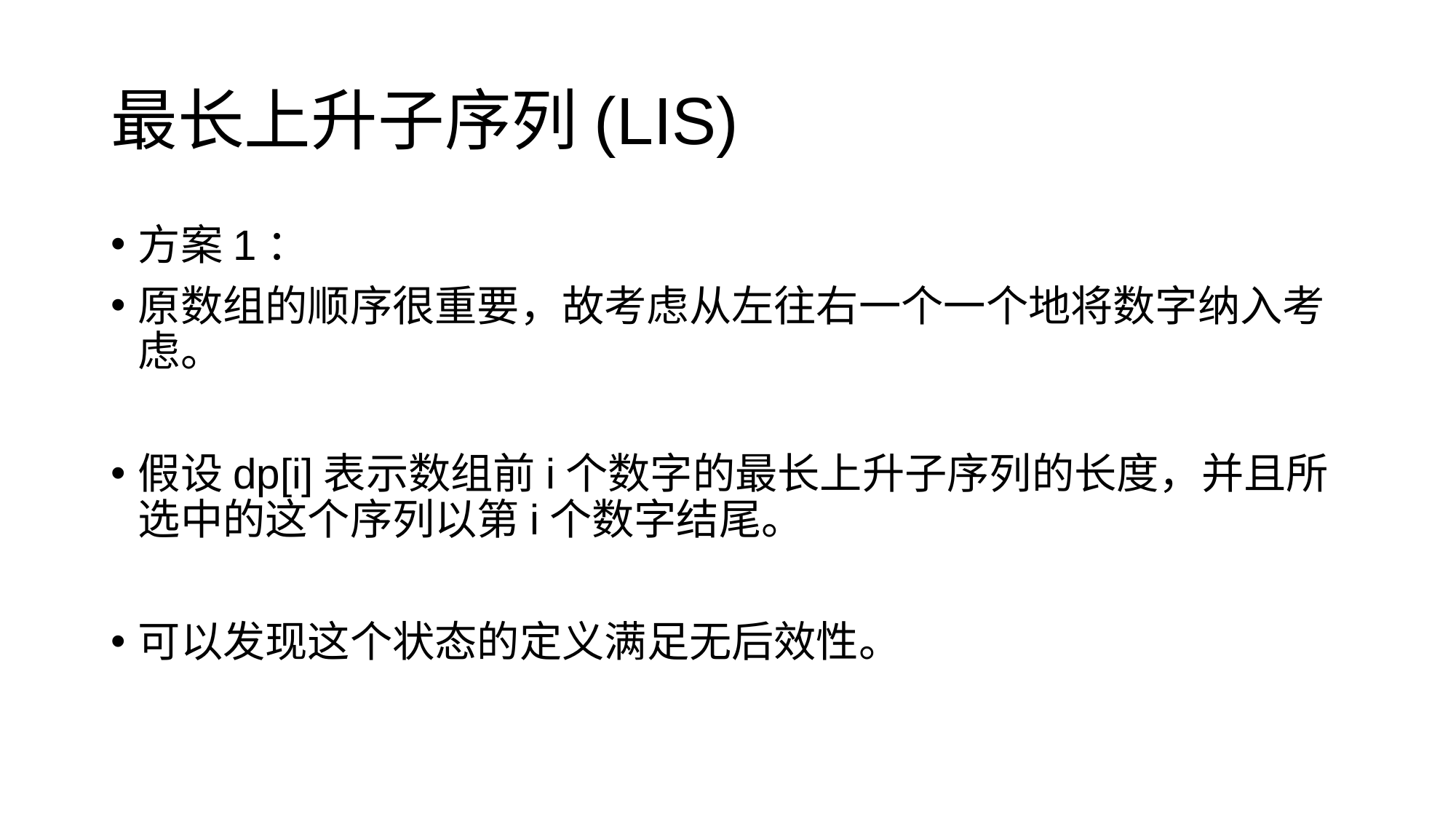

# 最长上升子序列(LIS)
方案1：
原数组的顺序很重要，故考虑从左往右一个一个地将数字纳入考虑。

假设dp[i]表示数组前i个数字的最长上升子序列的长度，并且所选中的这个序列以第i个数字结尾。

可以发现这个状态的定义满足无后效性。